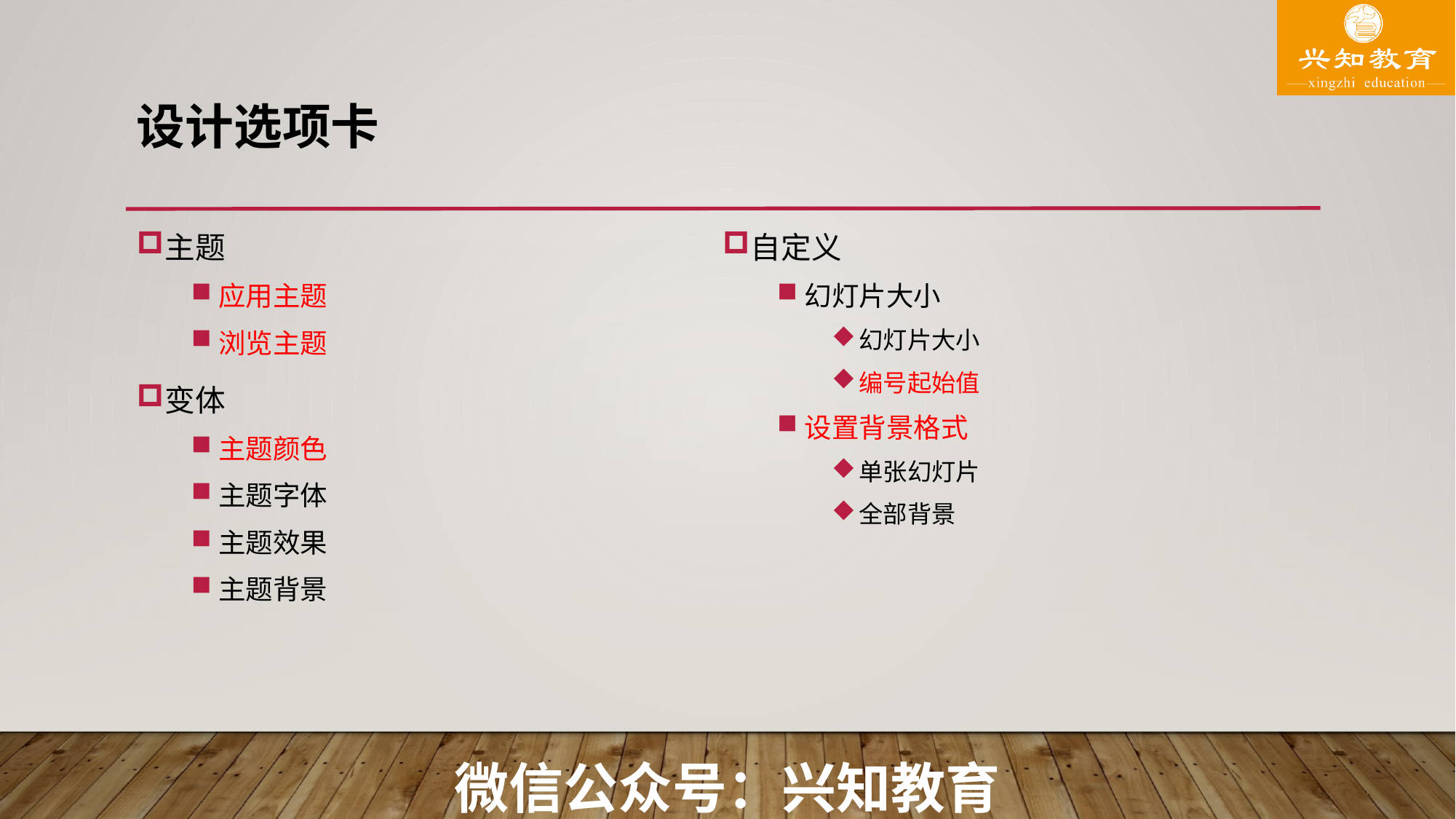

# 设计选项卡
主题
应用主题
浏览主题
变体
主题颜色
主题字体
主题效果
主题背景

自定义
幻灯片大小
幻灯片大小
编号起始值
设置背景格式
单张幻灯片
全部背景